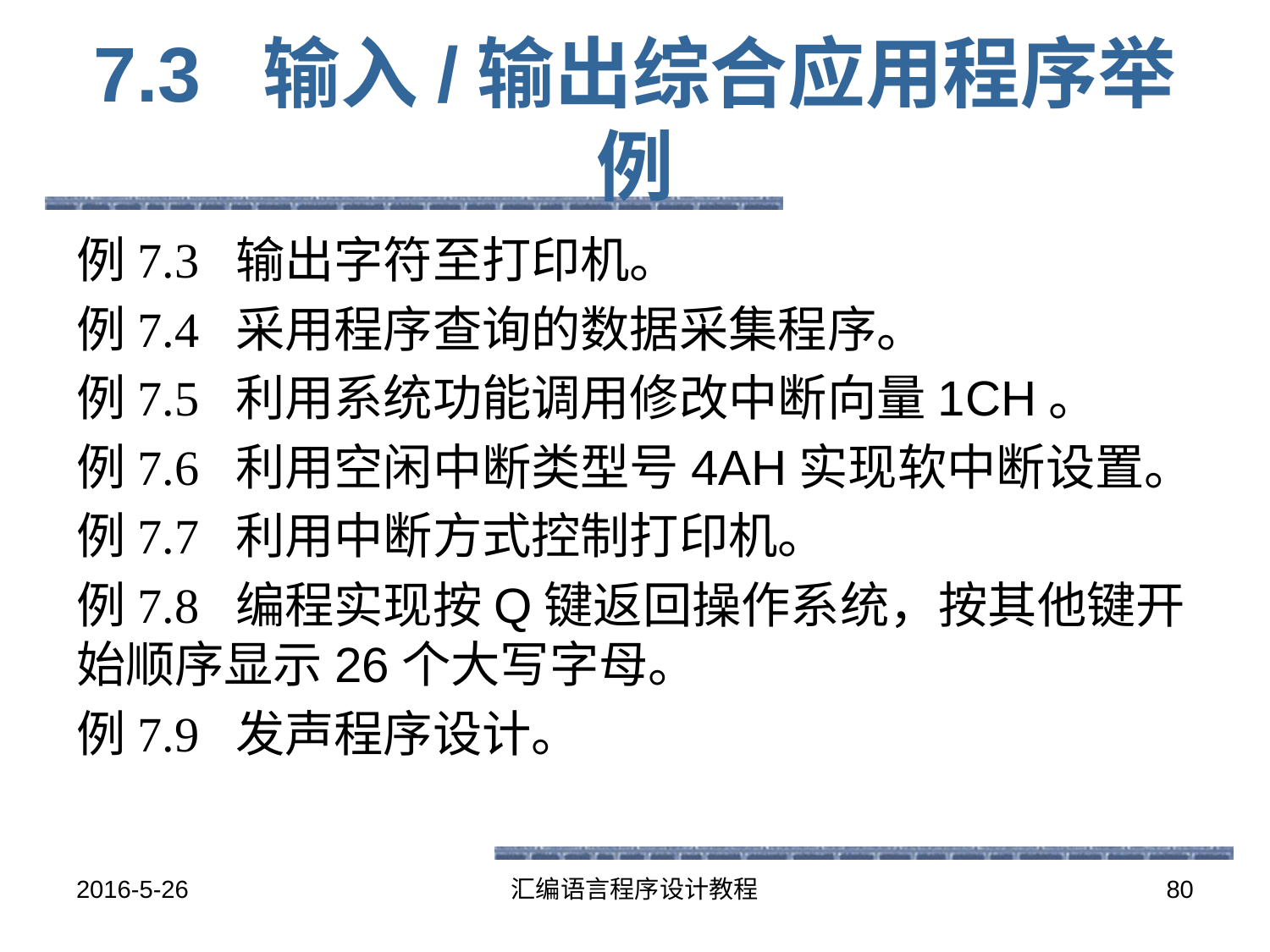

# 7.3  输入/输出综合应用程序举例
例7.3  输出字符至打印机。
例7.4  采用程序查询的数据采集程序。
例7.5  利用系统功能调用修改中断向量1CH。
例7.6  利用空闲中断类型号4AH实现软中断设置。
例7.7  利用中断方式控制打印机。
例7.8  编程实现按Q键返回操作系统，按其他键开始顺序显示26个大写字母。
例7.9  发声程序设计。
2016-5-26
汇编语言程序设计教程
80